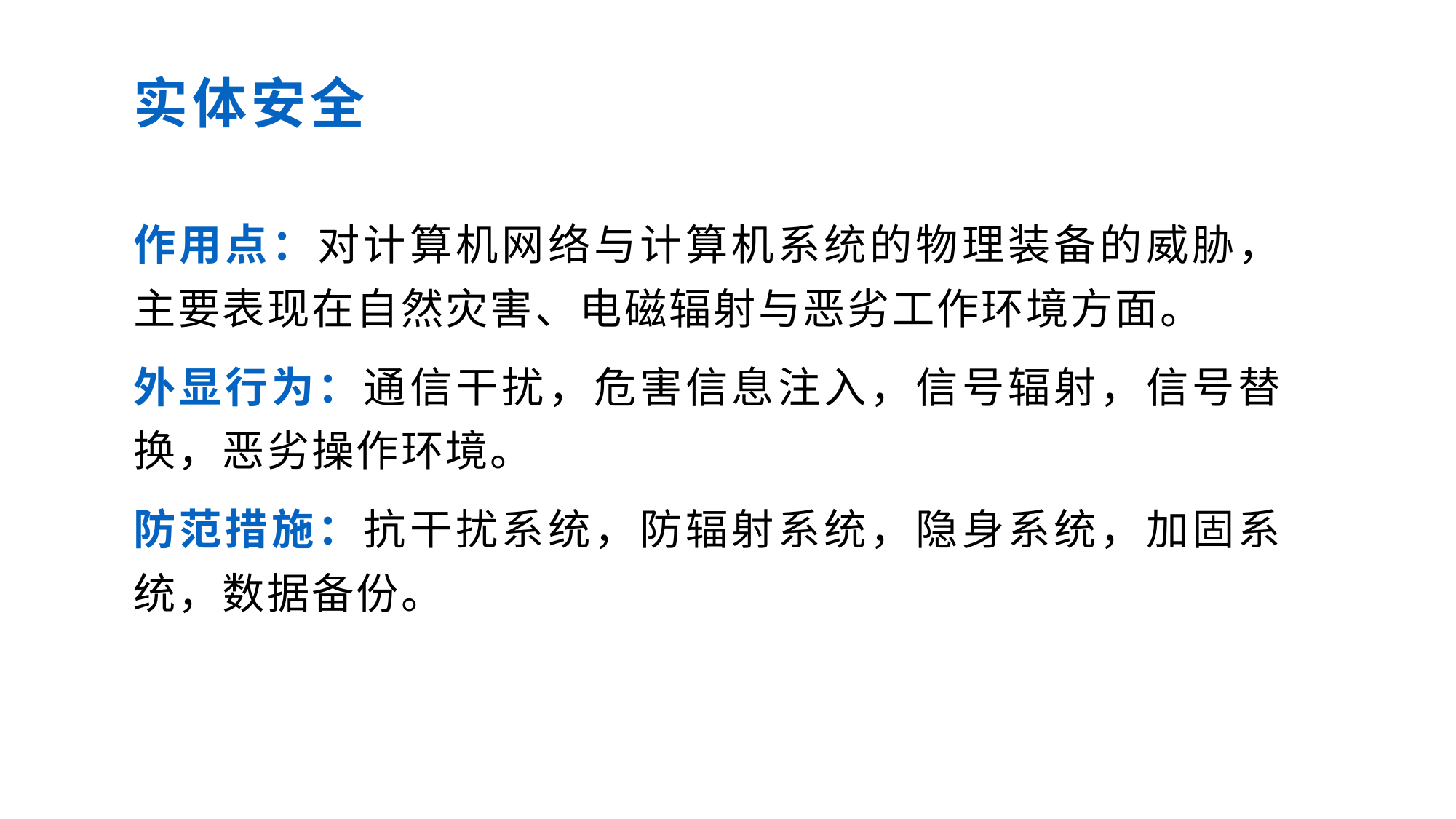

# 实体安全
作用点：对计算机网络与计算机系统的物理装备的威胁，主要表现在自然灾害、电磁辐射与恶劣工作环境方面。
外显行为：通信干扰，危害信息注入，信号辐射，信号替换，恶劣操作环境。
防范措施：抗干扰系统，防辐射系统，隐身系统，加固系统，数据备份。